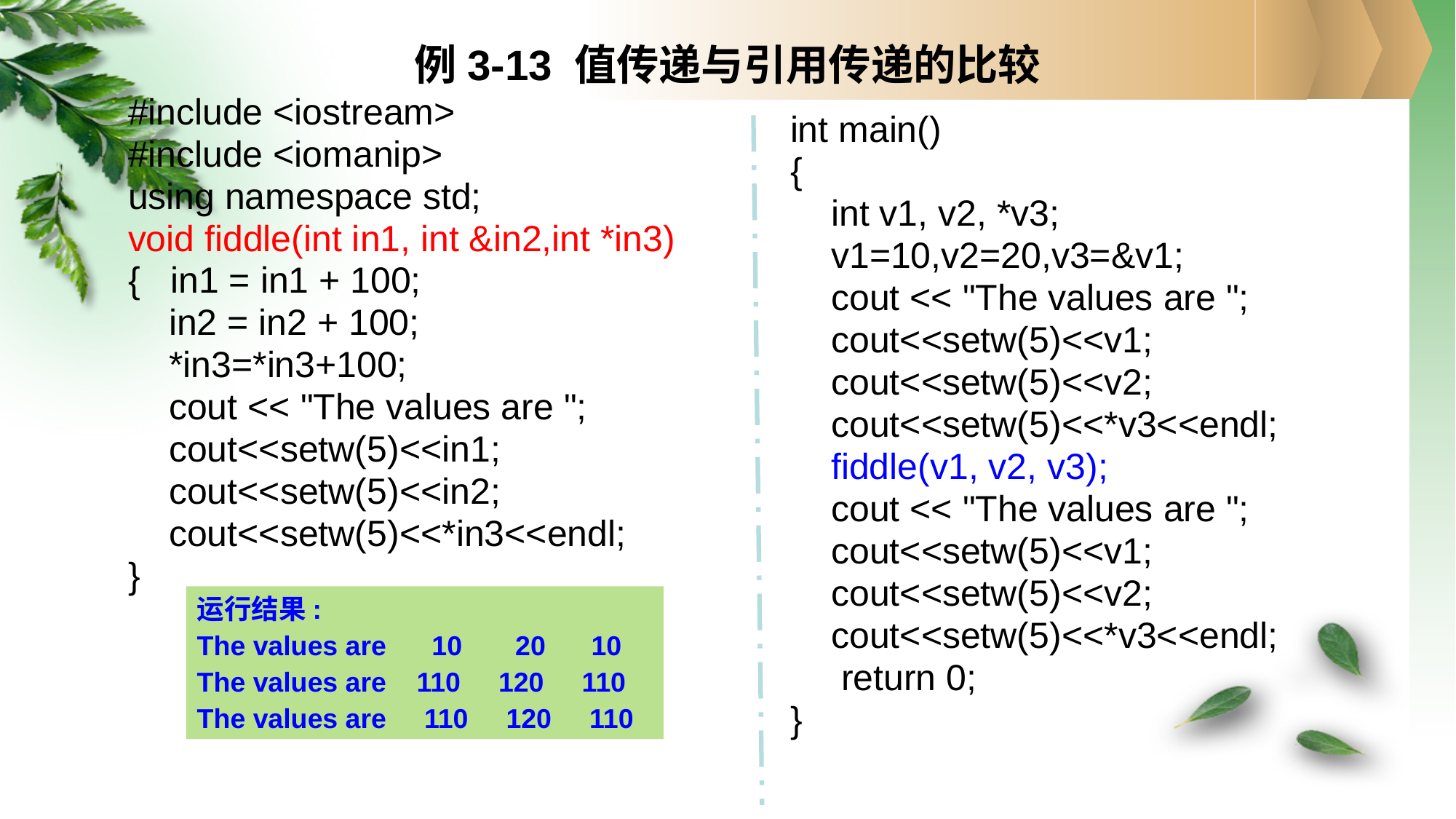

# 例3-13 值传递与引用传递的比较
#include <iostream>
#include <iomanip>
using namespace std;
void fiddle(int in1, int &in2,int *in3)
{   in1 = in1 + 100;
	in2 = in2 + 100;
	*in3=*in3+100;
	cout << "The values are ";
	cout<<setw(5)<<in1;
	cout<<setw(5)<<in2;
	cout<<setw(5)<<*in3<<endl;
}
int main()
{
	int v1, v2, *v3;
	v1=10,v2=20,v3=&v1;
	cout << "The values are ";
	cout<<setw(5)<<v1;
	cout<<setw(5)<<v2;
	cout<<setw(5)<<*v3<<endl;
	fiddle(v1, v2, v3);
	cout << "The values are ";
	cout<<setw(5)<<v1;
	cout<<setw(5)<<v2;
	cout<<setw(5)<<*v3<<endl;
     return 0;
}
运行结果:
The values are      10       20      10
The values are    110     120     110
The values are     110     120     110